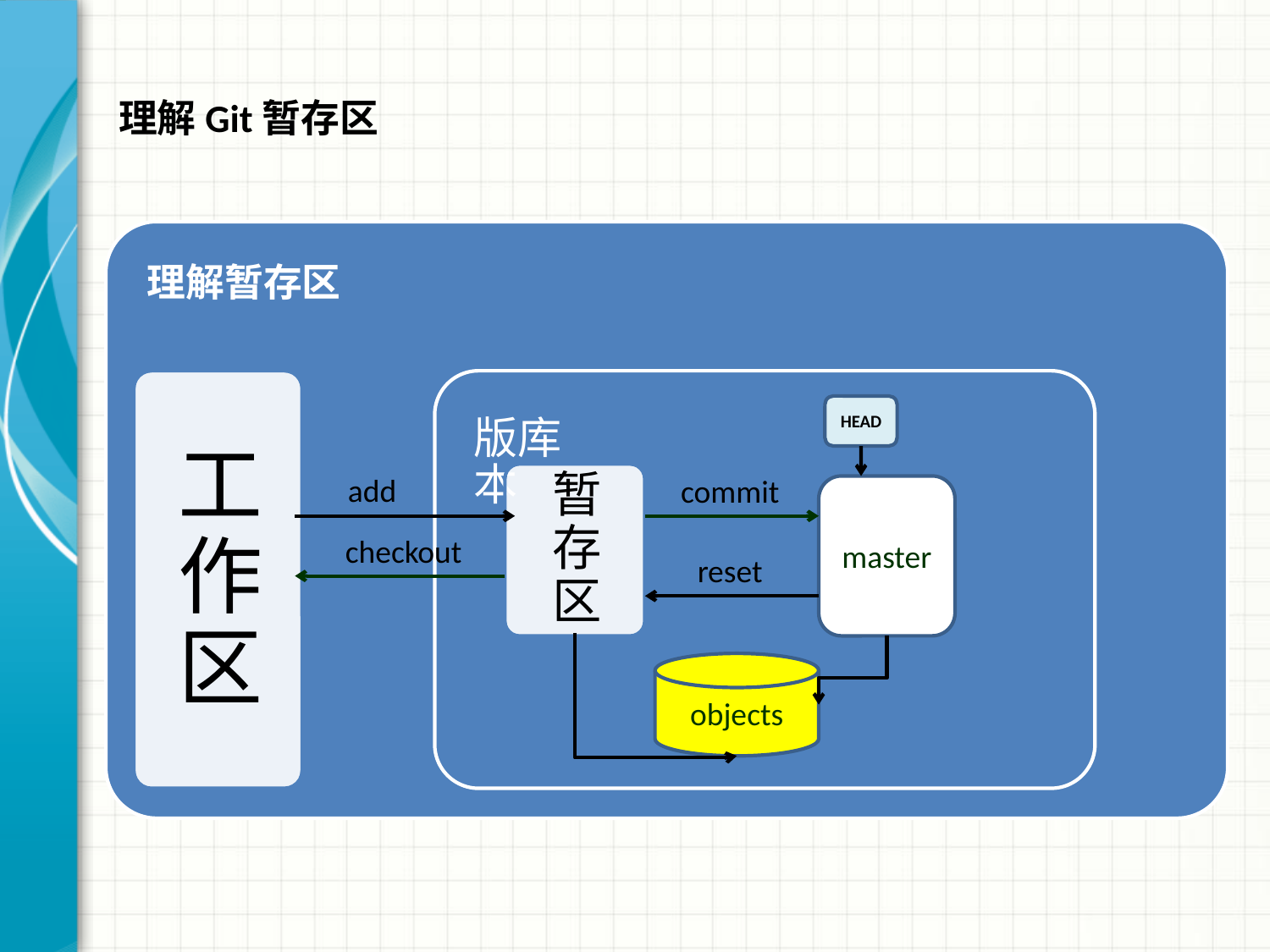

# 理解Git暂存区
理解暂存区
工作区
版库
本
暂存区
HEAD
add
commit
master
checkout
reset
objects